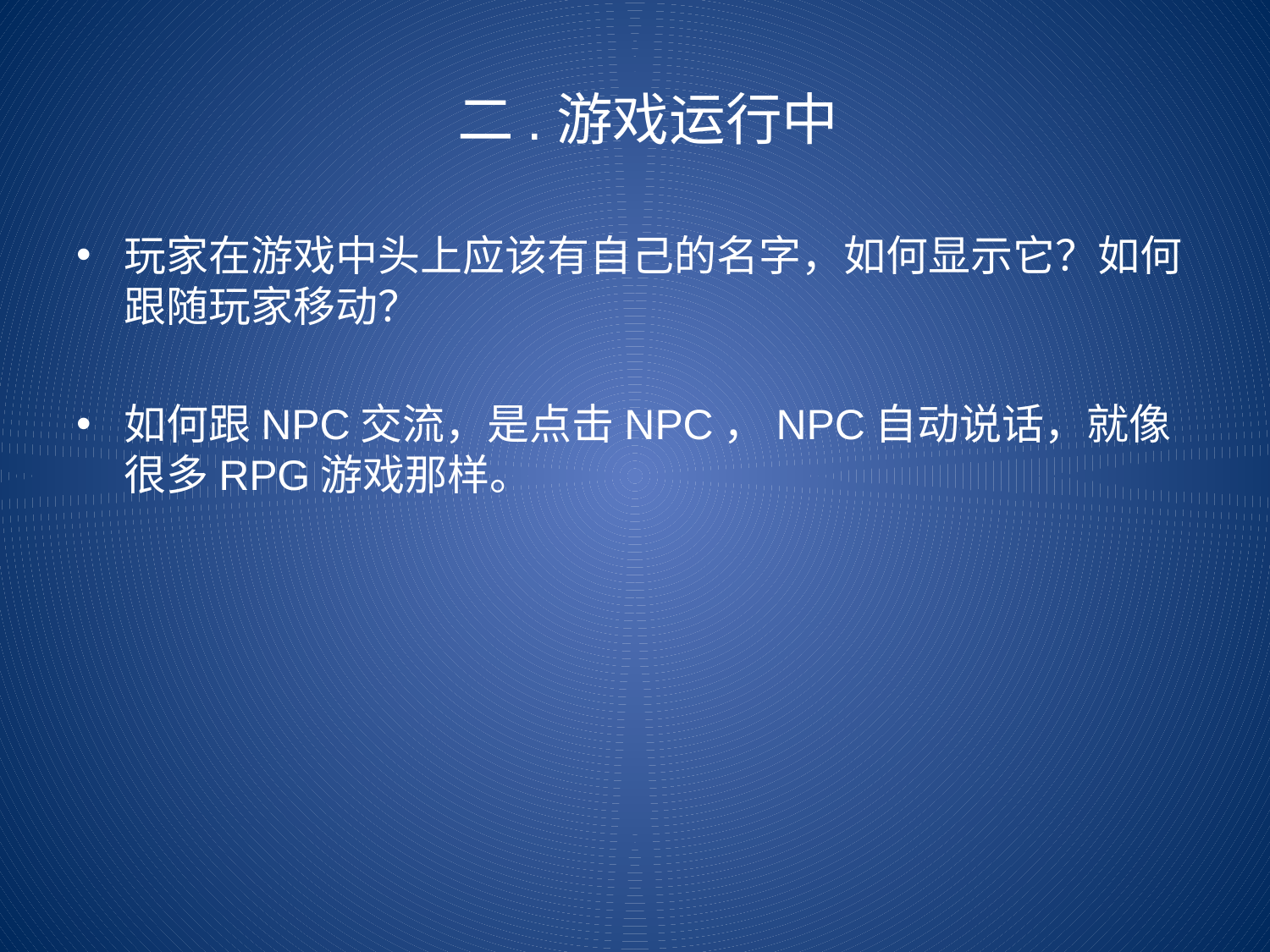

# 二.游戏运行中
玩家在游戏中头上应该有自己的名字，如何显示它？如何跟随玩家移动？

如何跟NPC交流，是点击NPC，NPC自动说话，就像很多RPG游戏那样。